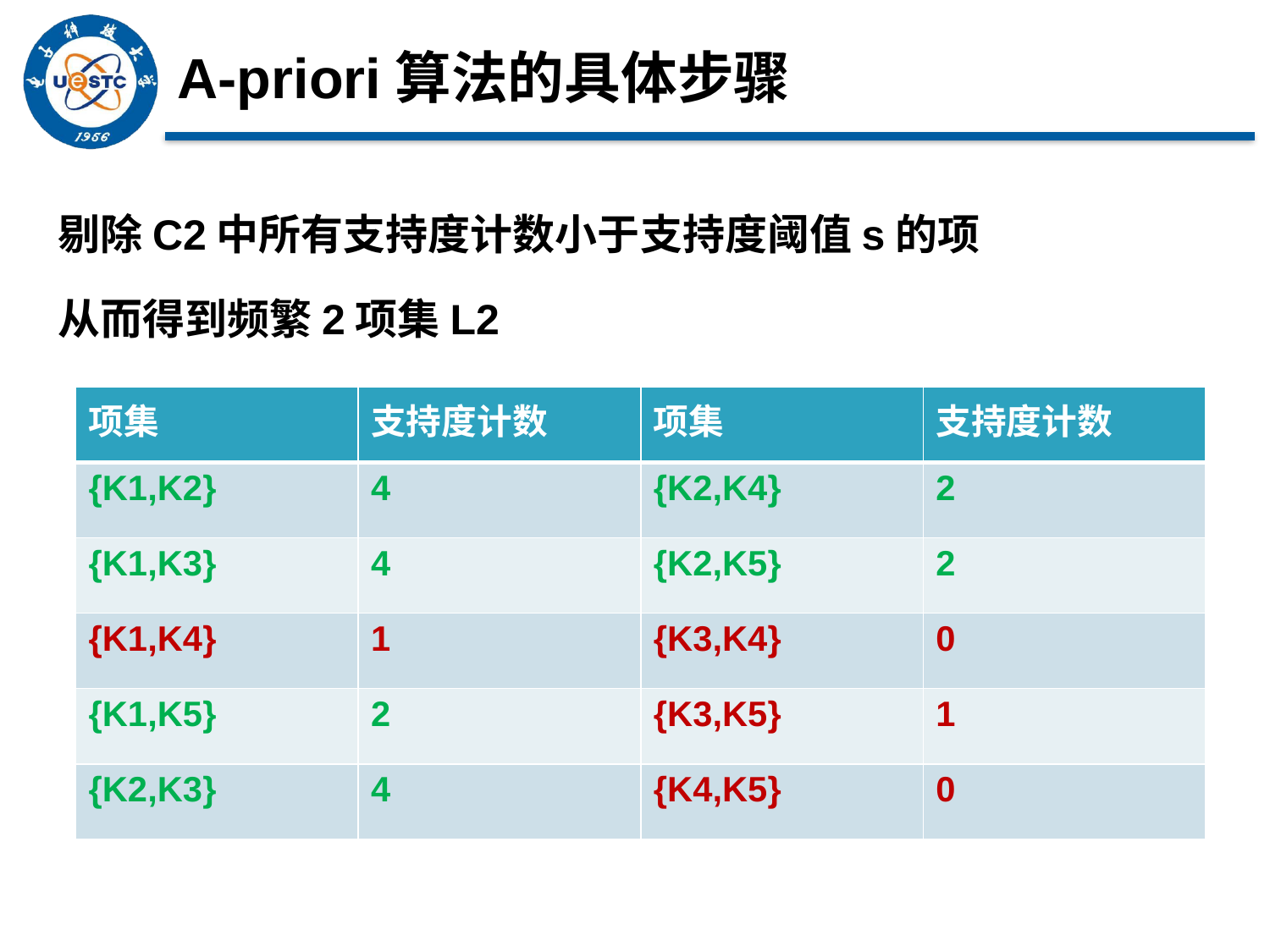

# A-priori算法的具体步骤
剔除C2中所有支持度计数小于支持度阈值s的项
从而得到频繁2项集L2
| 项集 | 支持度计数 | 项集 | 支持度计数 |
| --- | --- | --- | --- |
| {K1,K2} | 4 | {K2,K4} | 2 |
| {K1,K3} | 4 | {K2,K5} | 2 |
| {K1,K4} | 1 | {K3,K4} | 0 |
| {K1,K5} | 2 | {K3,K5} | 1 |
| {K2,K3} | 4 | {K4,K5} | 0 |